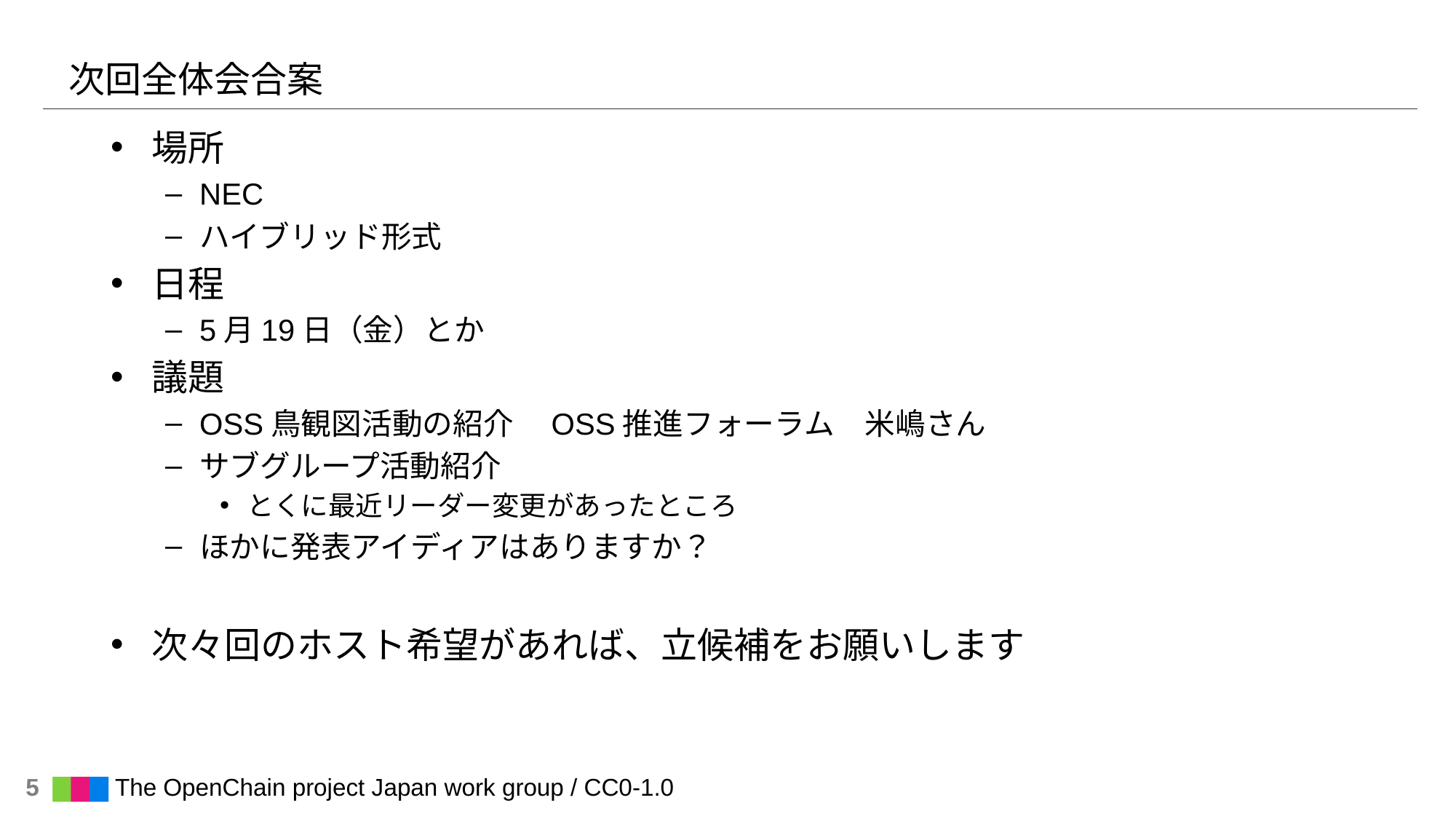

# 次回全体会合案
場所
NEC
ハイブリッド形式
日程
5月19日（金）とか
議題
OSS鳥観図活動の紹介　OSS推進フォーラム　米嶋さん
サブグループ活動紹介
とくに最近リーダー変更があったところ
ほかに発表アイディアはありますか？

次々回のホスト希望があれば、立候補をお願いします